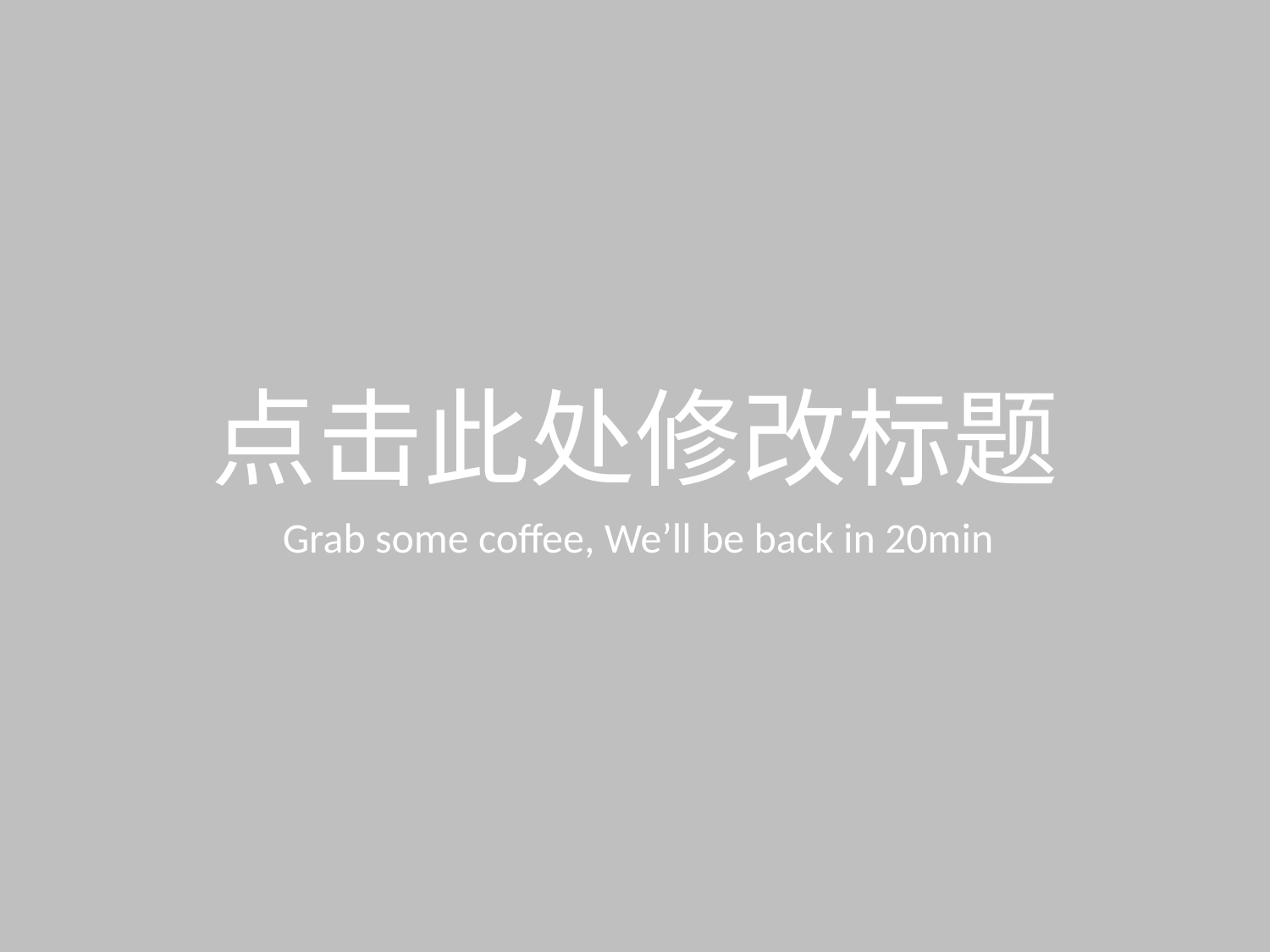

# 点击此处修改标题
Grab some coffee, We’ll be back in 20min